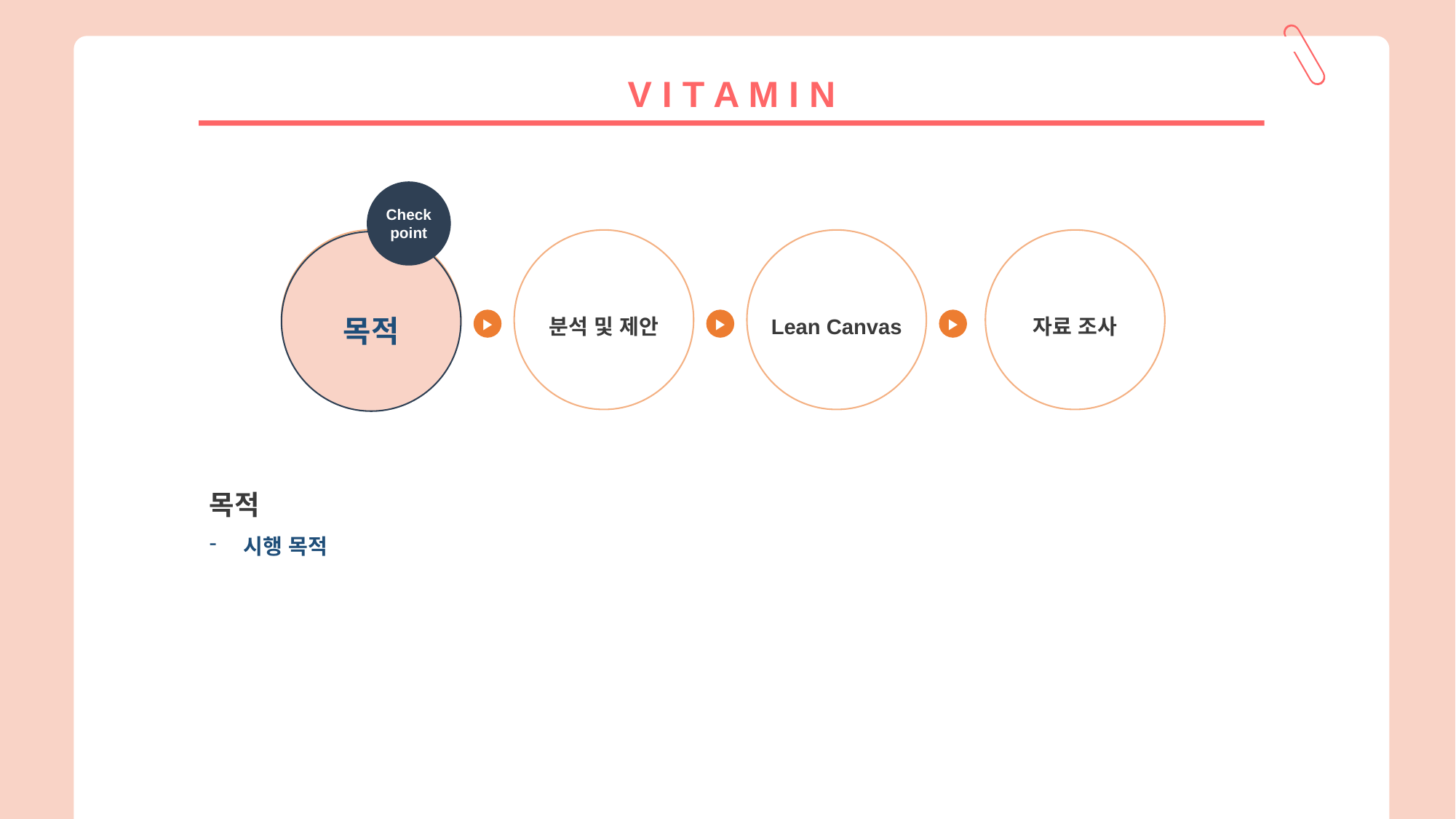

V I T A M I N

Check
point
목적
분석 및 제안
Lean Canvas
자료 조사
목적
▶
▶
▶
목적
시행 목적